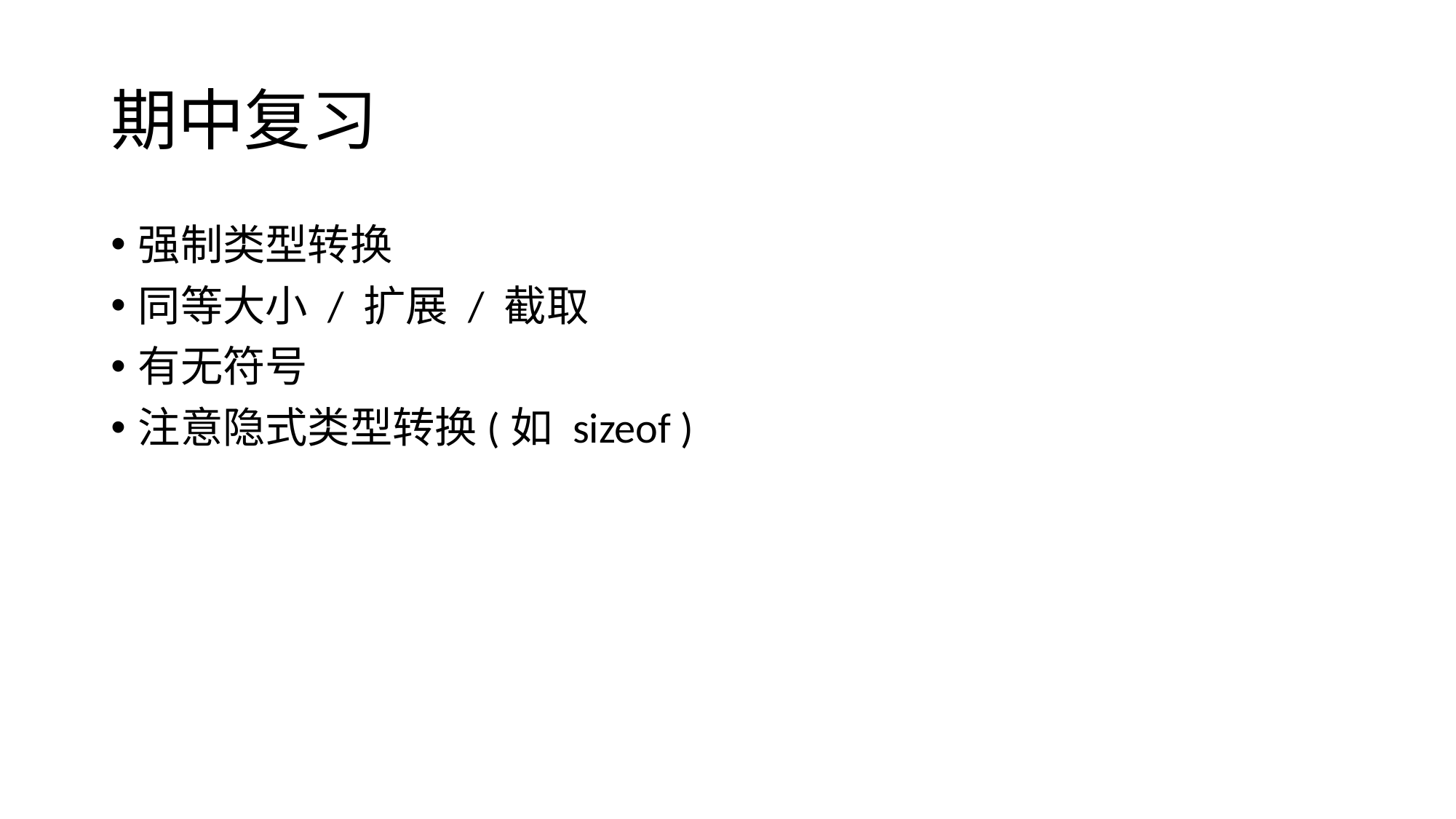

# 期中复习
强制类型转换
同等大小 / 扩展 / 截取
有无符号
注意隐式类型转换(如 sizeof )